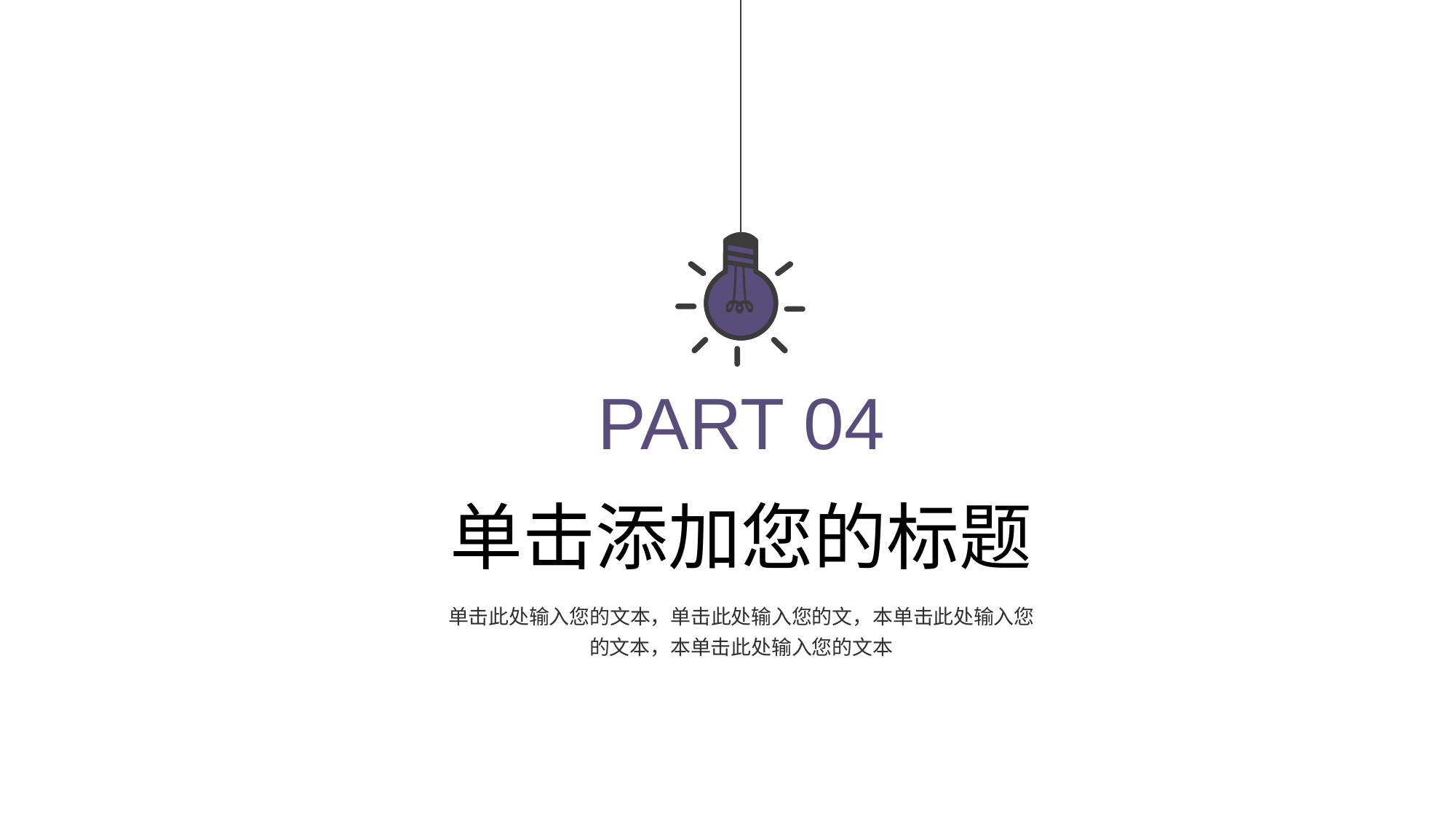

PART 04
单击添加您的标题
单击此处输入您的文本，单击此处输入您的文，本单击此处输入您的文本，本单击此处输入您的文本